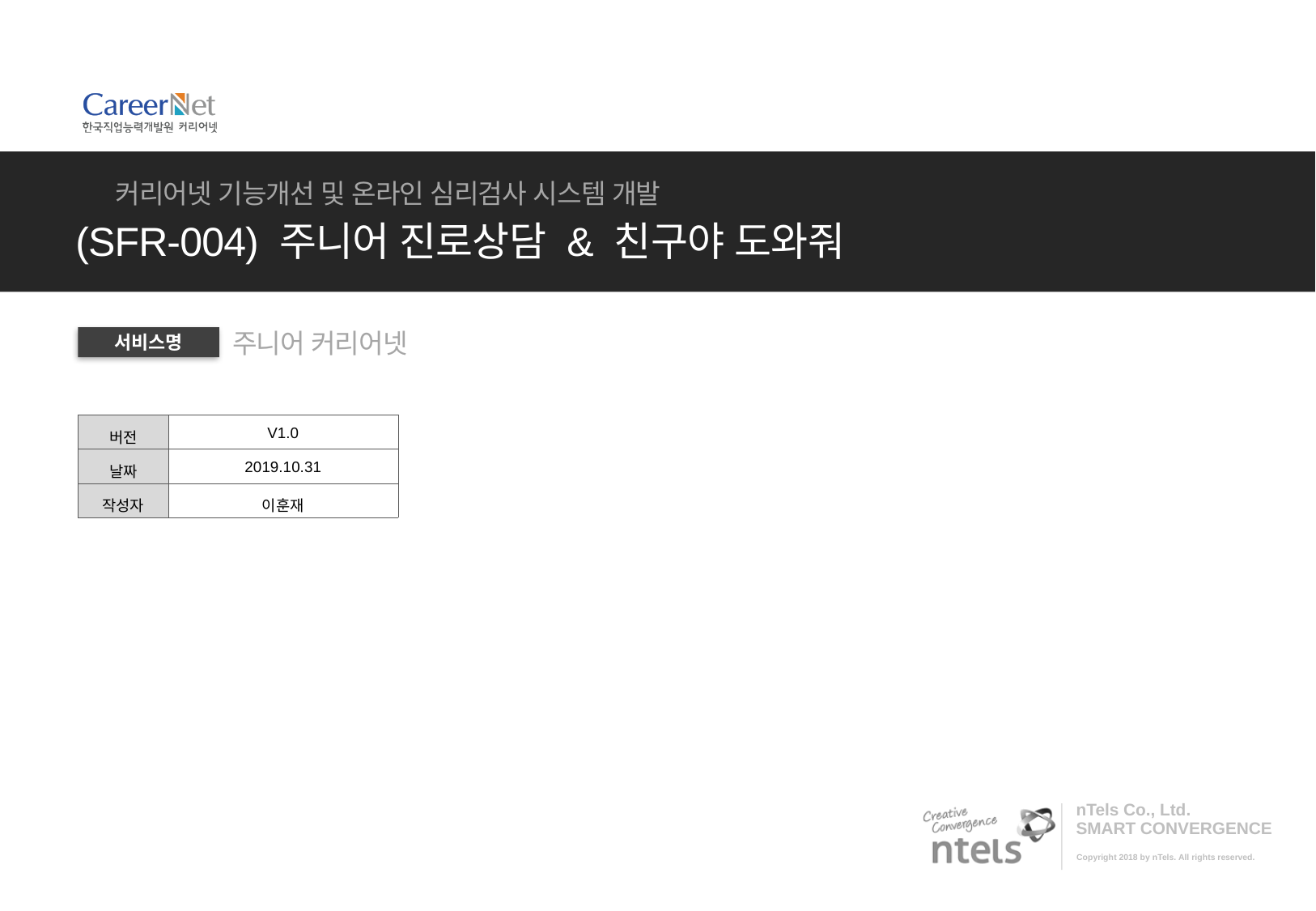

커리어넷 기능개선 및 온라인 심리검사 시스템 개발
(SFR-004) 주니어 진로상담 & 친구야 도와줘
주니어 커리어넷
서비스명
| 버전 | V1.0 |
| --- | --- |
| 날짜 | 2019.10.31 |
| 작성자 | 이훈재 |